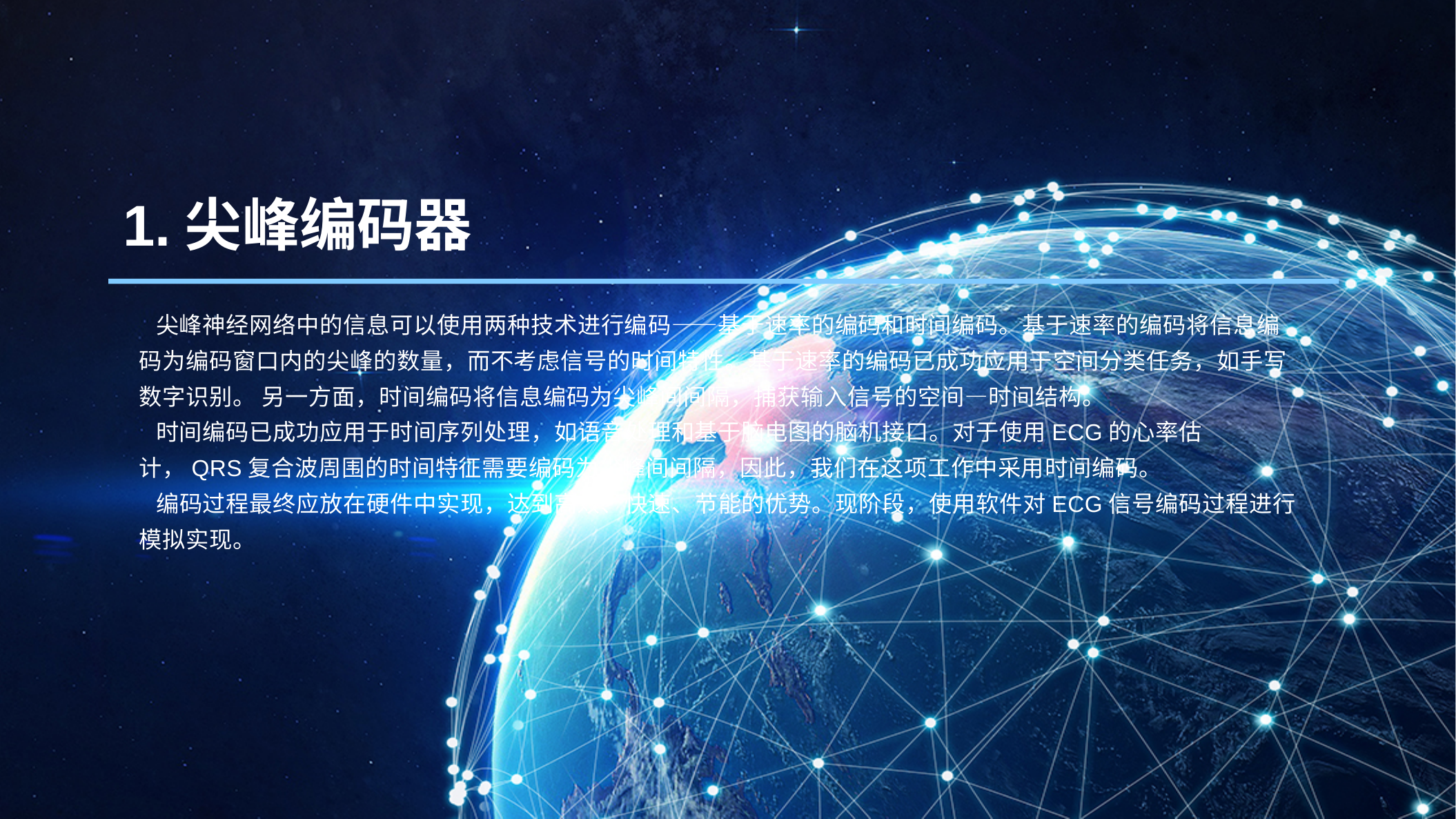

1.尖峰编码器

  尖峰神经网络中的信息可以使用两种技术进行编码——基于速率的编码和时间编码。基于速率的编码将信息编码为编码窗口内的尖峰的数量，而不考虑信号的时间特性。基于速率的编码已成功应用于空间分类任务，如手写数字识别。 另一方面，时间编码将信息编码为尖峰间间隔，捕获输入信号的空间—时间结构。
  时间编码已成功应用于时间序列处理，如语音处理和基于脑电图的脑机接口。对于使用ECG的心率估计，QRS复合波周围的时间特征需要编码为尖峰间间隔，因此，我们在这项工作中采用时间编码。
  编码过程最终应放在硬件中实现，达到高效、快速、节能的优势。现阶段，使用软件对ECG信号编码过程进行模拟实现。